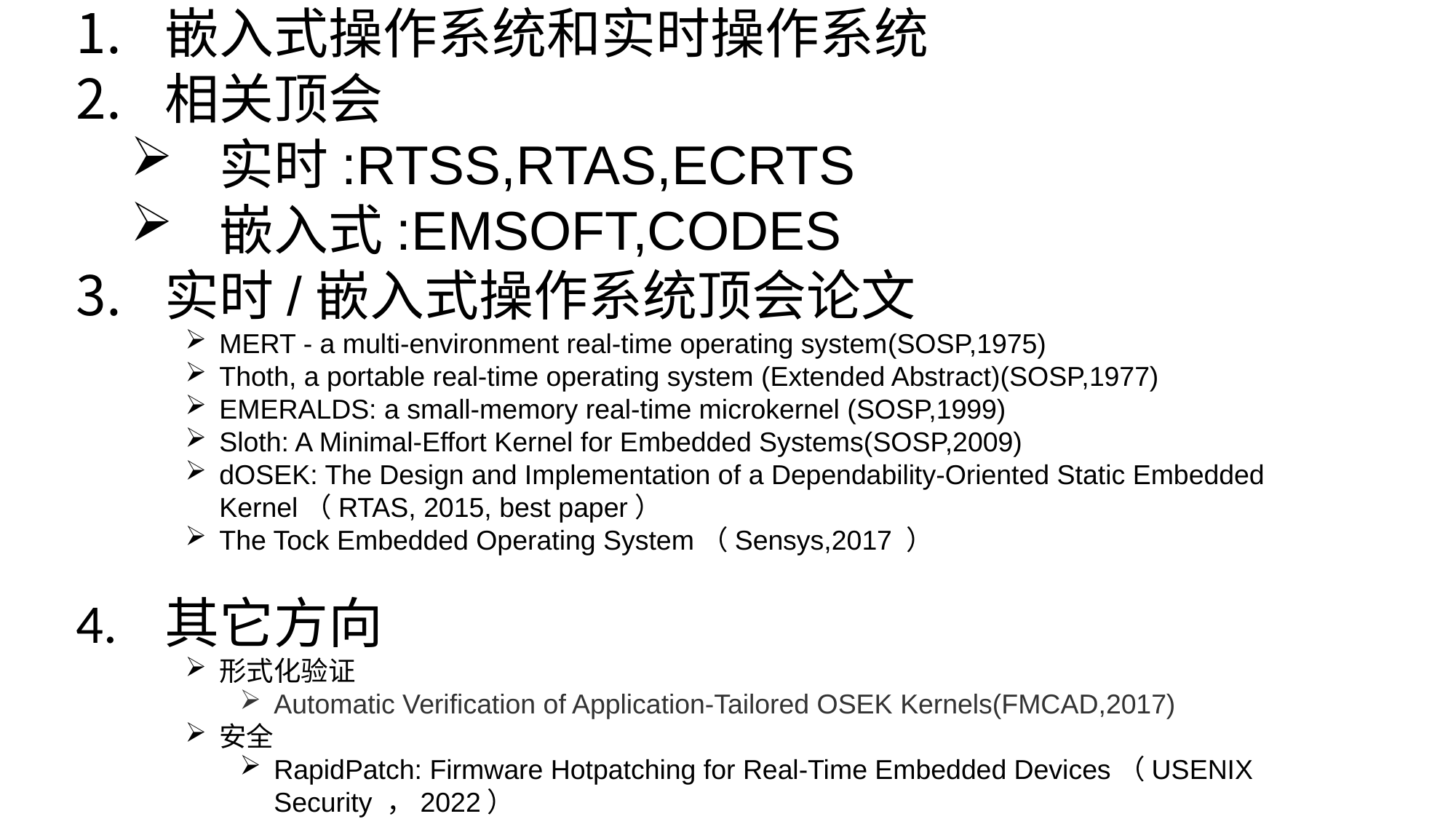

嵌入式操作系统和实时操作系统
相关顶会
实时:RTSS,RTAS,ECRTS
嵌入式:EMSOFT,CODES
实时/嵌入式操作系统顶会论文
MERT - a multi-environment real-time operating system(SOSP,1975)
Thoth, a portable real-time operating system (Extended Abstract)(SOSP,1977)
EMERALDS: a small-memory real-time microkernel (SOSP,1999)
Sloth: A Minimal-Effort Kernel for Embedded Systems(SOSP,2009)
dOSEK: The Design and Implementation of a Dependability-Oriented Static Embedded Kernel（RTAS, 2015, best paper）
The Tock Embedded Operating System（Sensys,2017 ）

其它方向
形式化验证
Automatic Verification of Application-Tailored OSEK Kernels(FMCAD,2017)
安全
RapidPatch: Firmware Hotpatching for Real-Time Embedded Devices（USENIX Security ，2022）